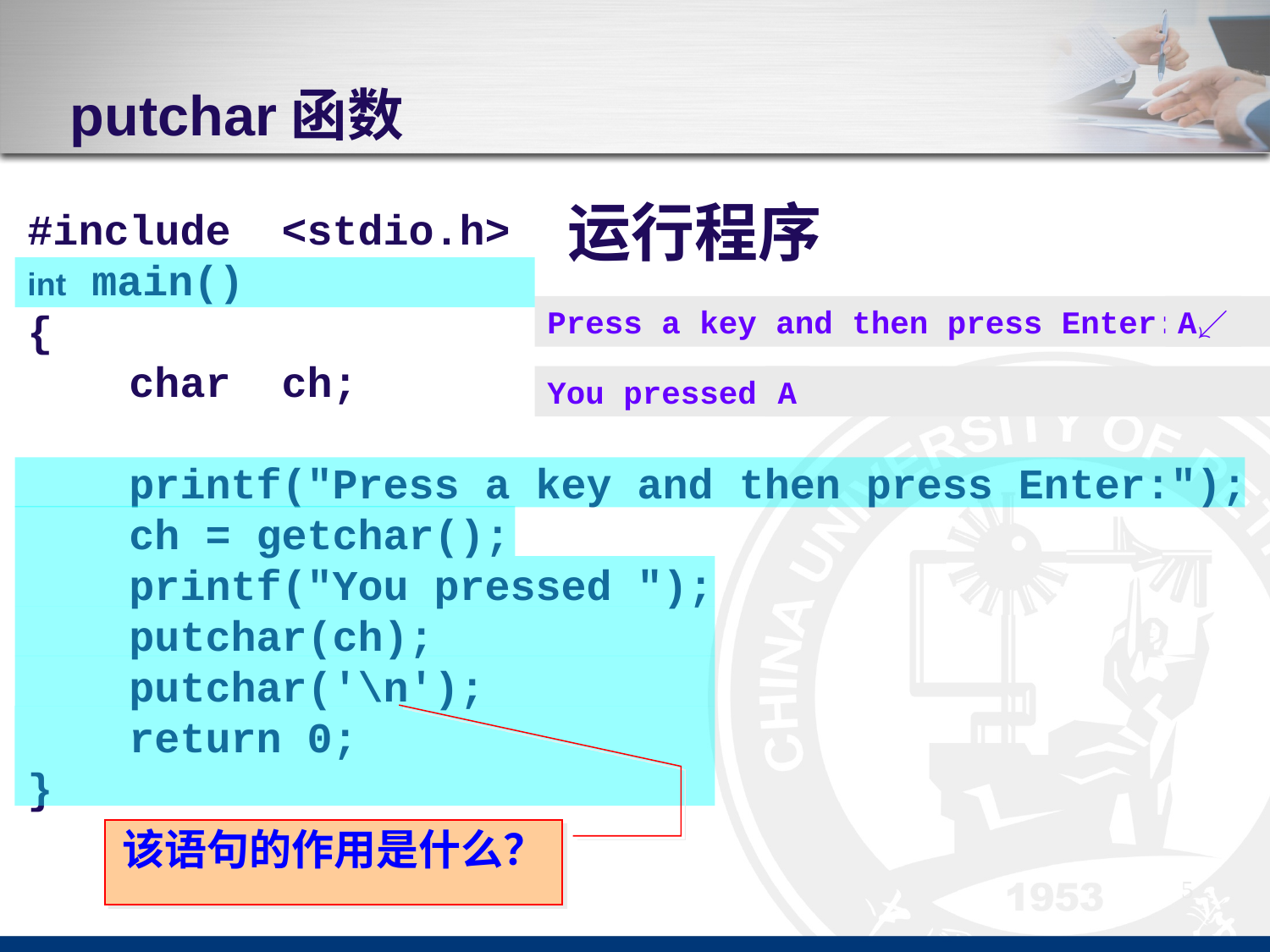

# putchar函数
运行程序
#include  <stdio.h>
int main()
{
    char  ch;

    printf("Press a key and then press Enter:");
    ch = getchar();
    printf("You pressed ");
    putchar(ch);
    putchar('\n');
    return 0;
}

Press a key and then press Enter:
A↙
You pressed
A

该语句的作用是什么？
5